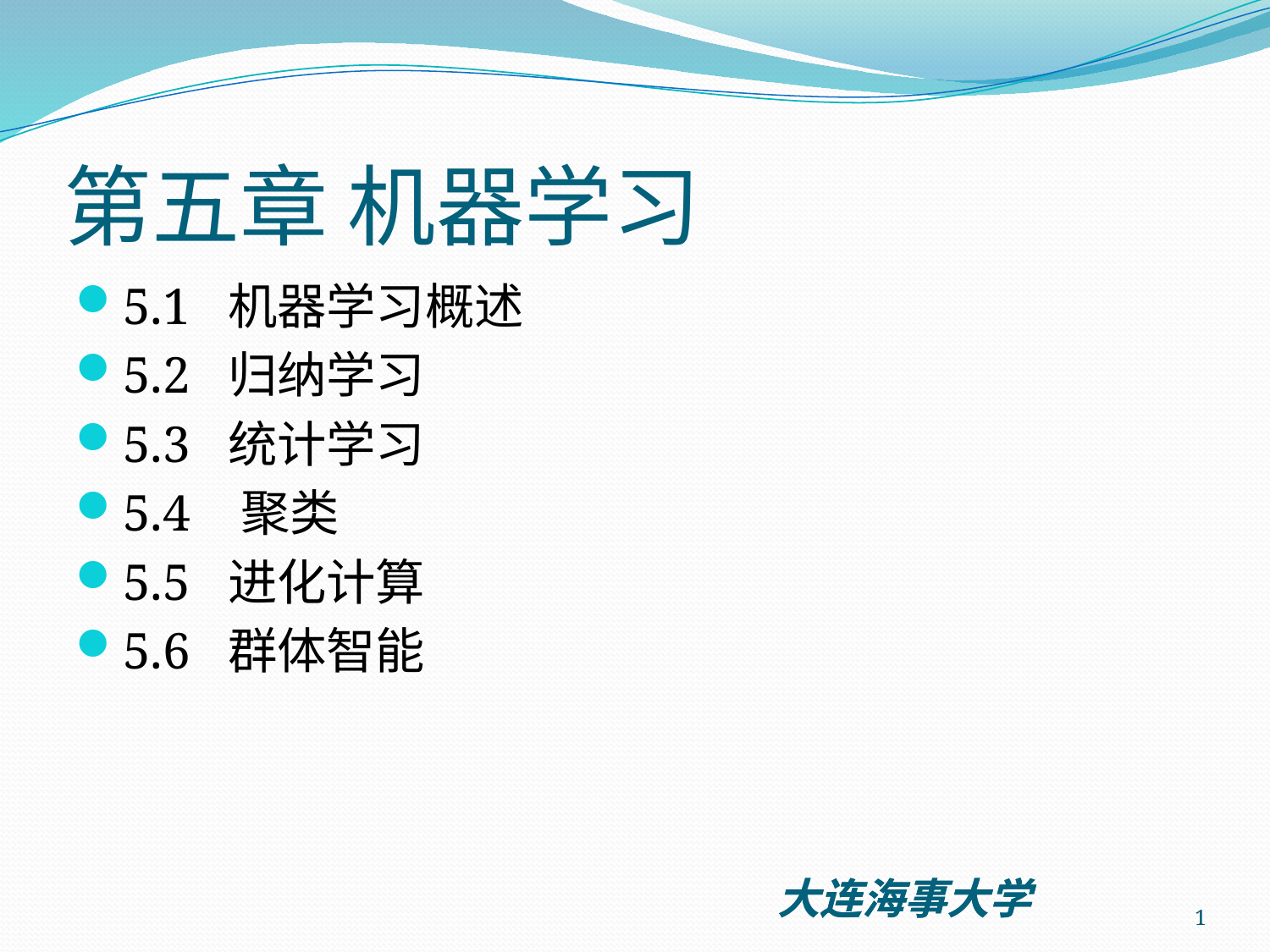

# 第五章 机器学习
5.1  机器学习概述
5.2  归纳学习
5.3  统计学习
5.4  	聚类
5.5  进化计算
5.6  群体智能
1